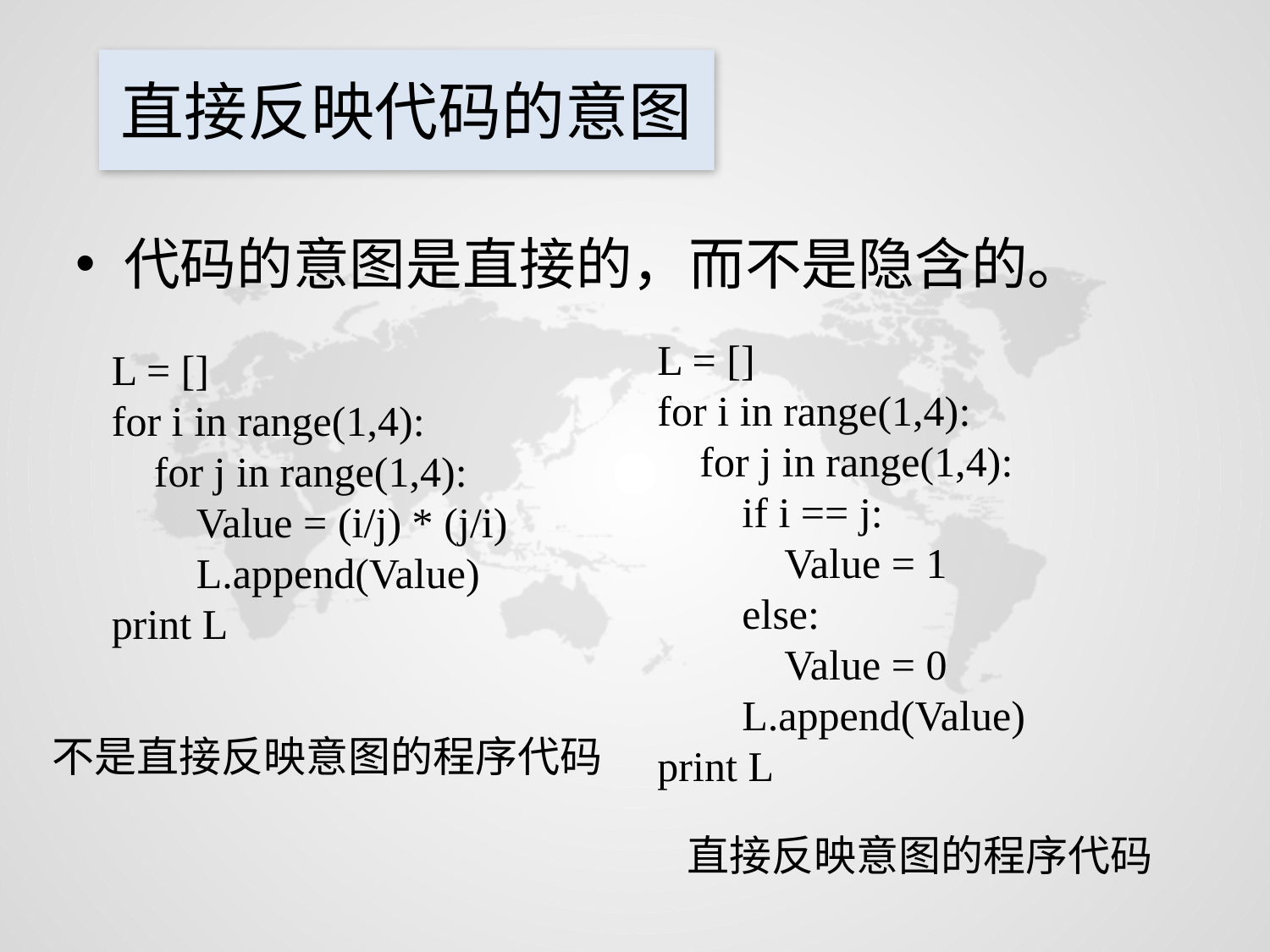

# 直接反映代码的意图
代码的意图是直接的，而不是隐含的。
L = []
for i in range(1,4):
    for j in range(1,4):
        if i == j:
            Value = 1
        else:
            Value = 0
        L.append(Value)
print L

直接反映意图的程序代码
L = []
for i in range(1,4):
    for j in range(1,4):
        Value = (i/j) * (j/i)
        L.append(Value)
print L

不是直接反映意图的程序代码